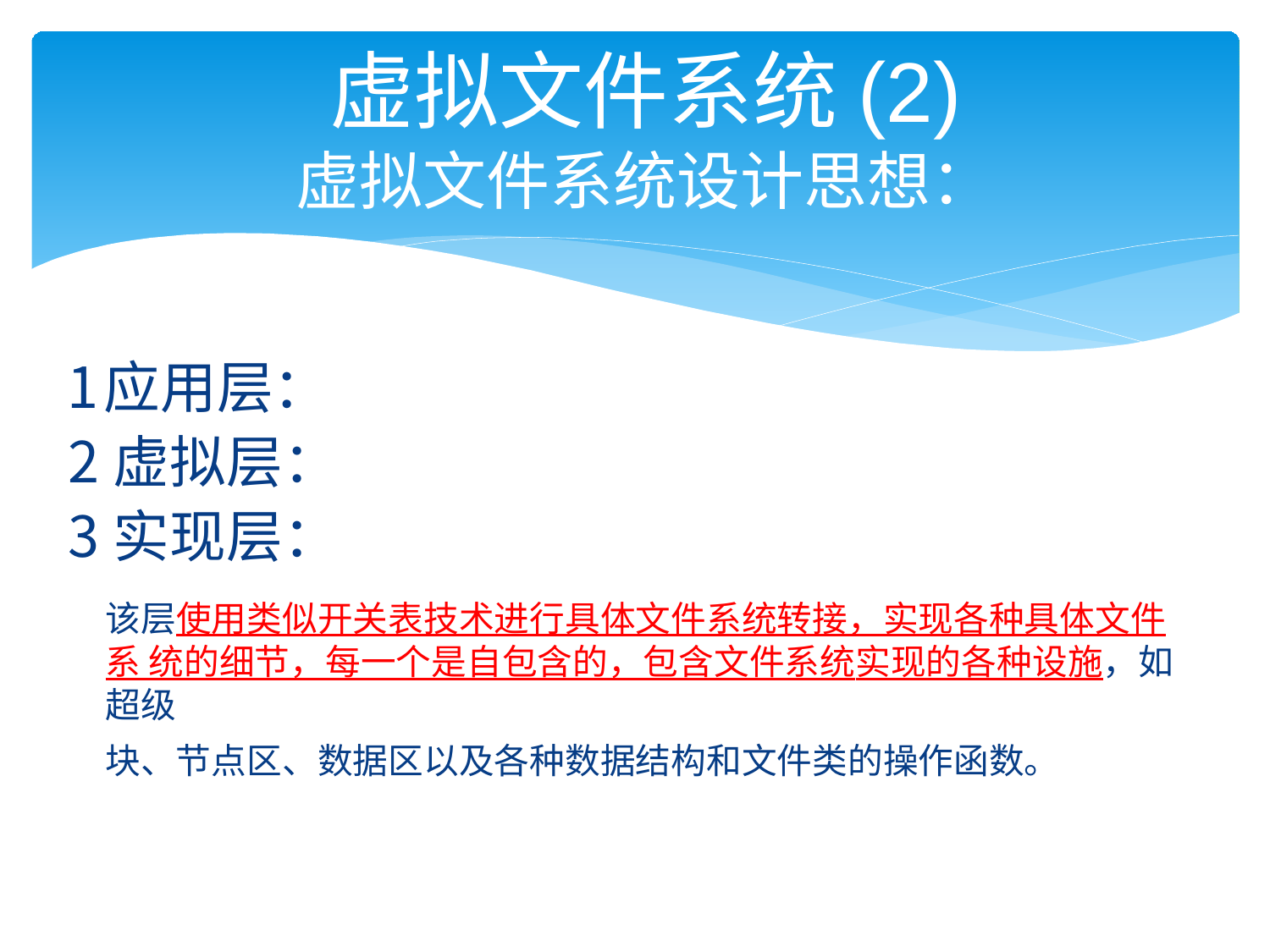

# 虚拟文件系统(2)
虚拟文件系统设计思想：
应用层：
虚拟层：
实现层：
该层使用类似开关表技术进行具体文件系统转接，实现各种具体文件系 统的细节，每一个是自包含的，包含文件系统实现的各种设施，如超级
块、节点区、数据区以及各种数据结构和文件类的操作函数。